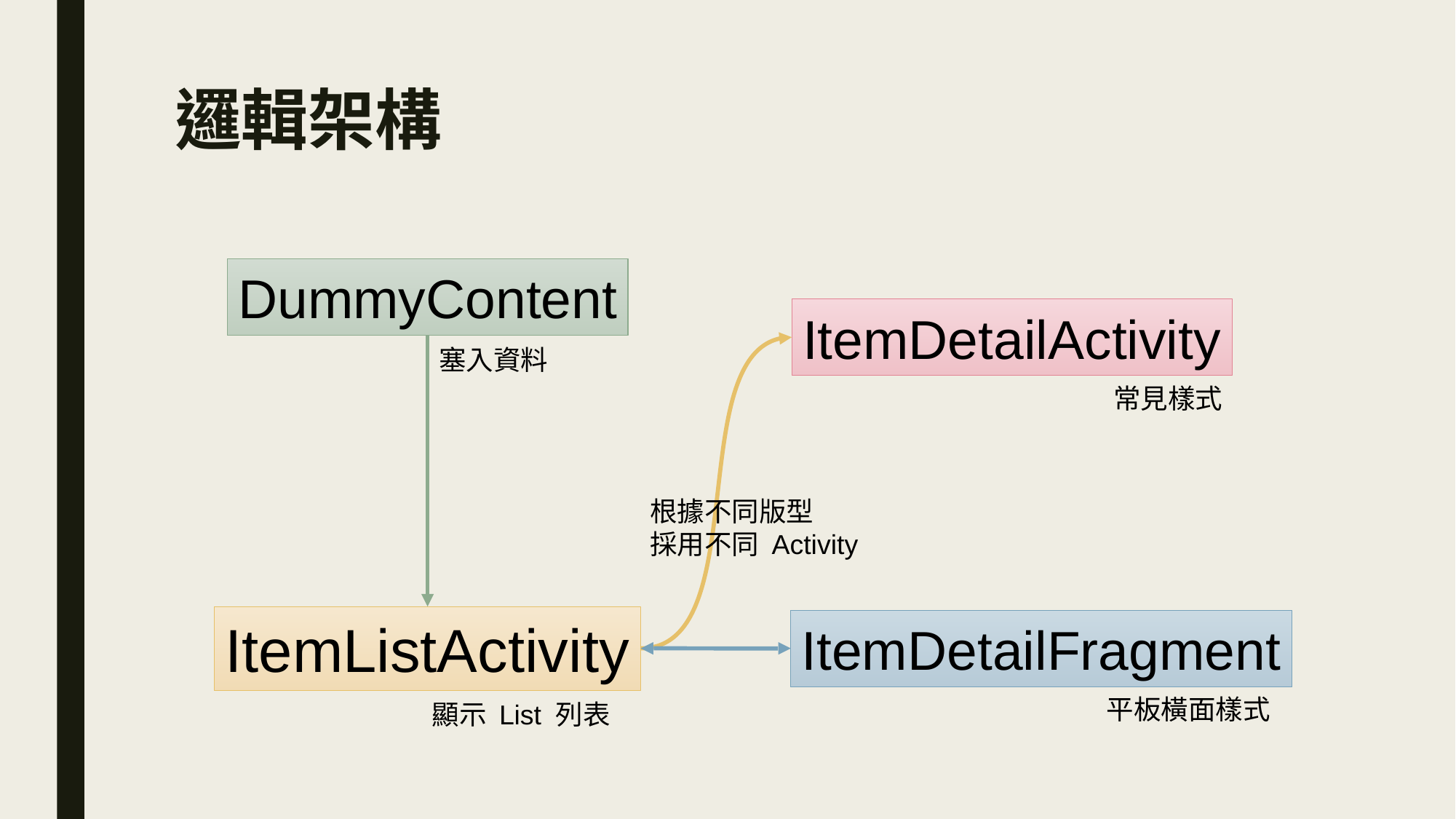

# 邏輯架構
DummyContent
ItemDetailActivity
塞入資料
常見樣式
根據不同版型
採用不同 Activity
ItemListActivity
ItemDetailFragment
平板橫面樣式
顯示 List 列表